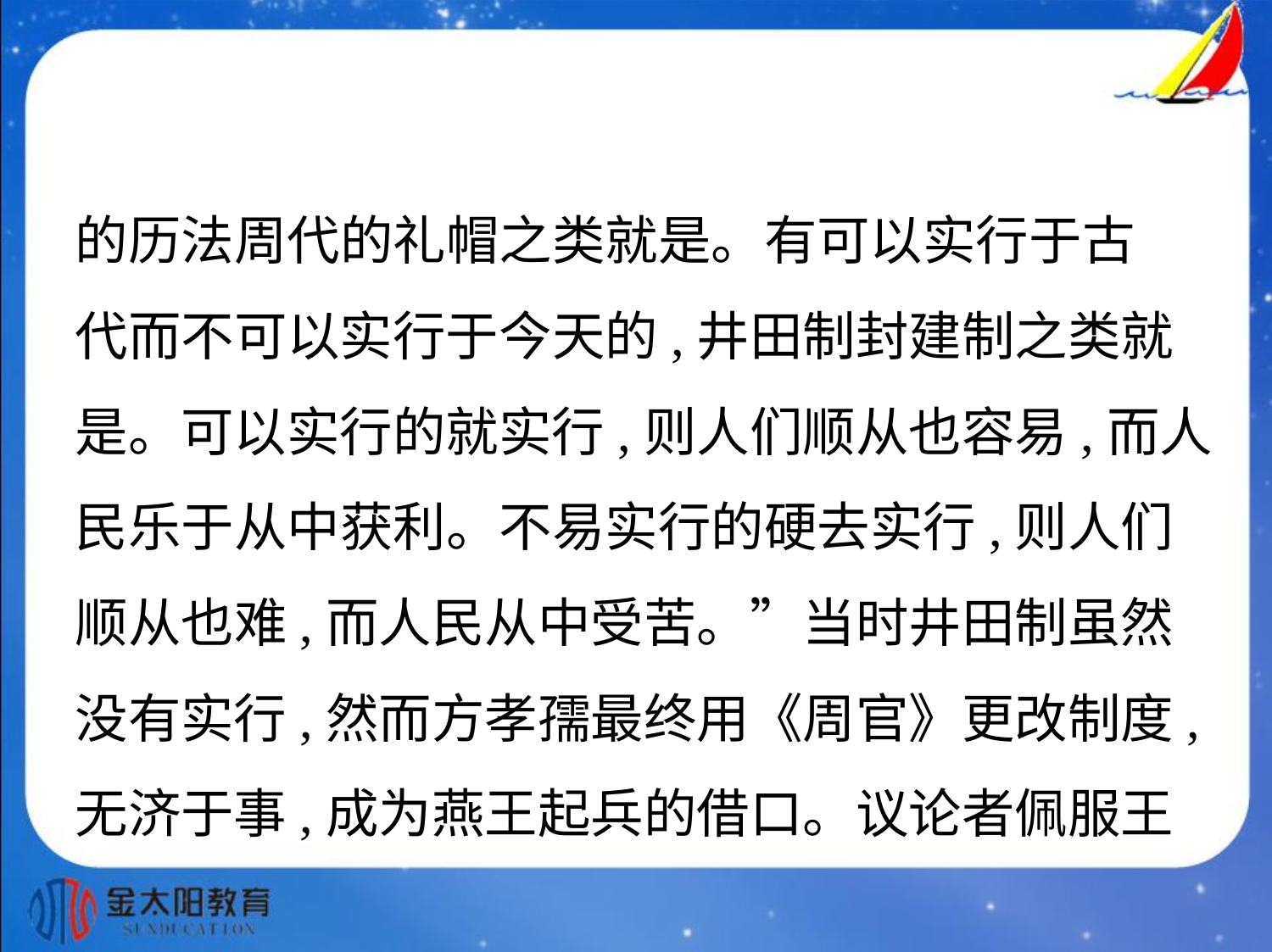

的历法周代的礼帽之类就是。有可以实行于古
代而不可以实行于今天的,井田制封建制之类就
是。可以实行的就实行,则人们顺从也容易,而人
民乐于从中获利。不易实行的硬去实行,则人们
顺从也难,而人民从中受苦。”当时井田制虽然
没有实行,然而方孝孺最终用《周官》更改制度,
无济于事,成为燕王起兵的借口。议论者佩服王